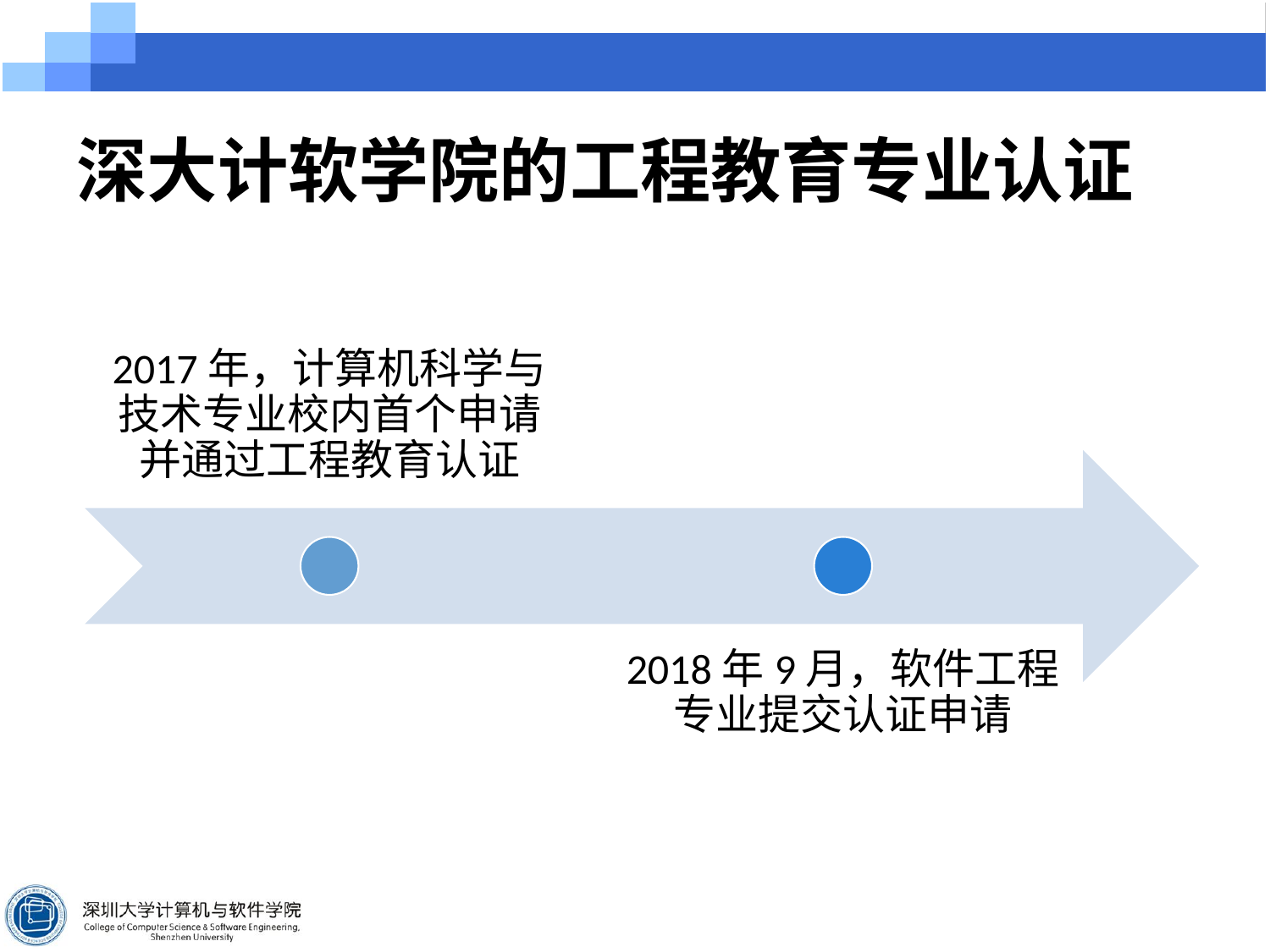

深大计软学院的工程教育专业认证
2017年，计算机科学与技术专业校内首个申请并通过工程教育认证
2018年9月，软件工程专业提交认证申请